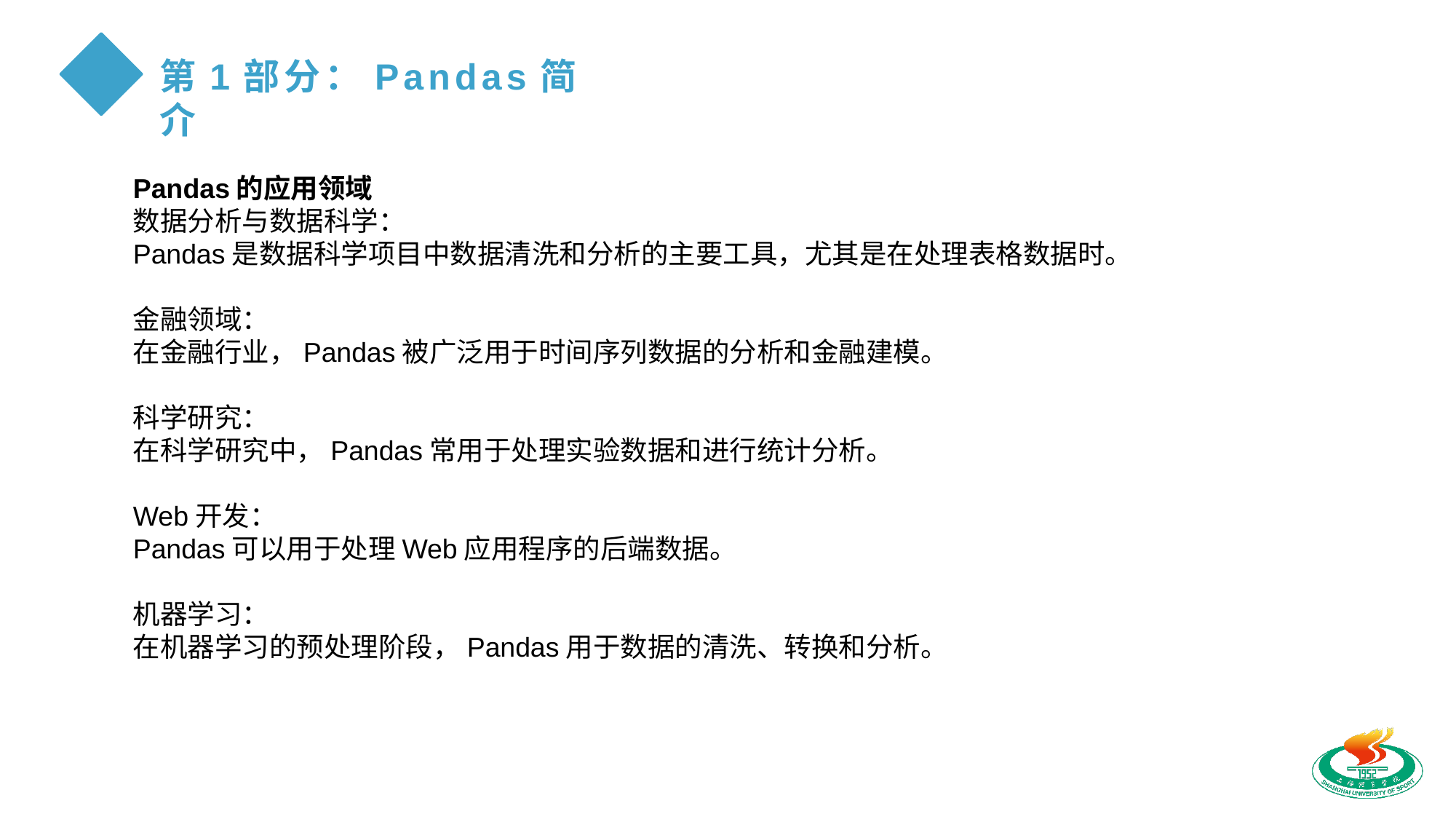

Pandas的应用领域
数据分析与数据科学：
Pandas是数据科学项目中数据清洗和分析的主要工具，尤其是在处理表格数据时。

金融领域：
在金融行业，Pandas被广泛用于时间序列数据的分析和金融建模。

科学研究：
在科学研究中，Pandas常用于处理实验数据和进行统计分析。

Web开发：
Pandas可以用于处理Web应用程序的后端数据。

机器学习：
在机器学习的预处理阶段，Pandas用于数据的清洗、转换和分析。